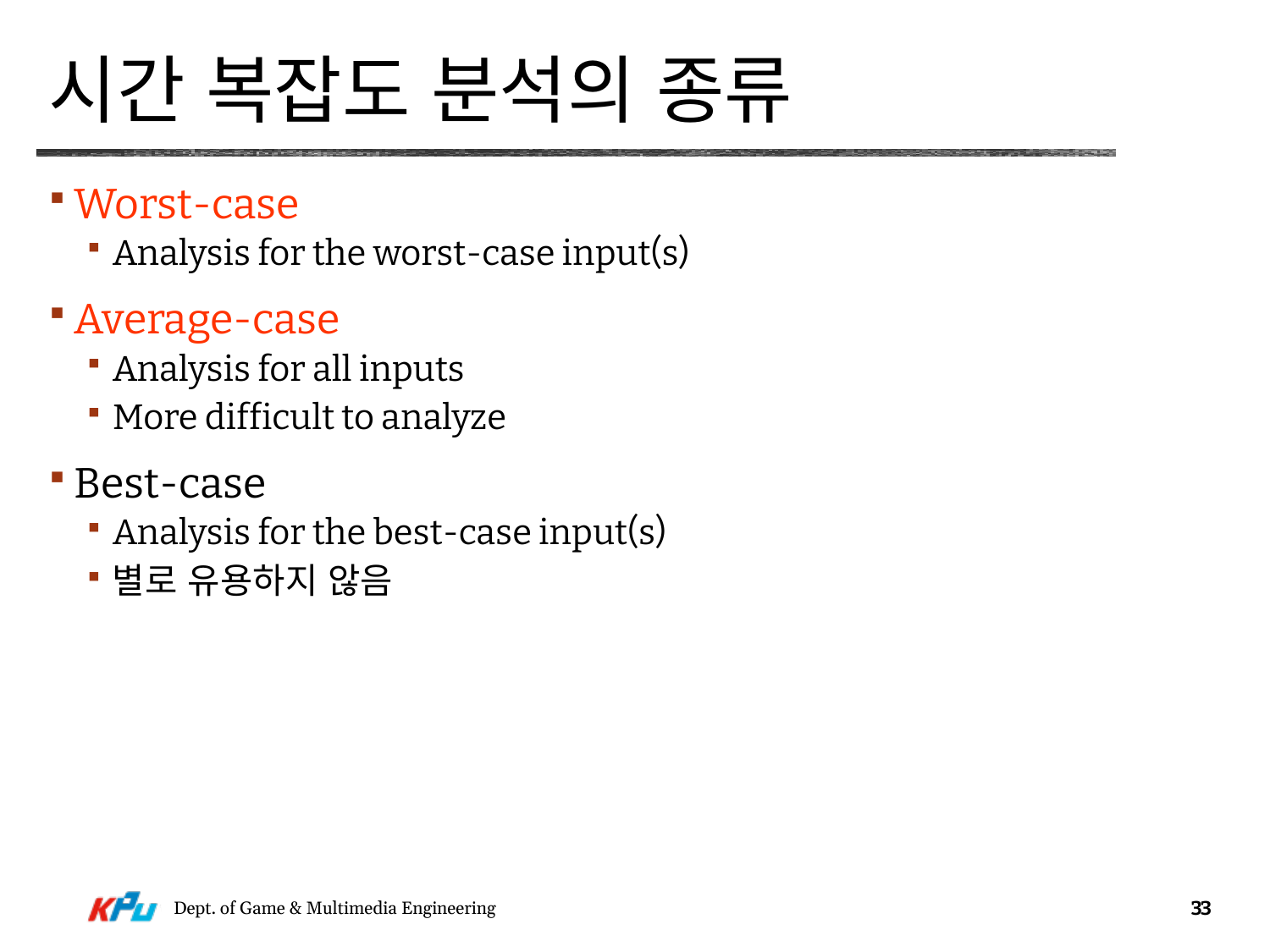

# 시간 복잡도 분석의 종류
Worst-case
Analysis for the worst-case input(s)
Average-case
Analysis for all inputs
More difficult to analyze
Best-case
Analysis for the best-case input(s)
별로 유용하지 않음
Dept. of Game & Multimedia Engineering
33